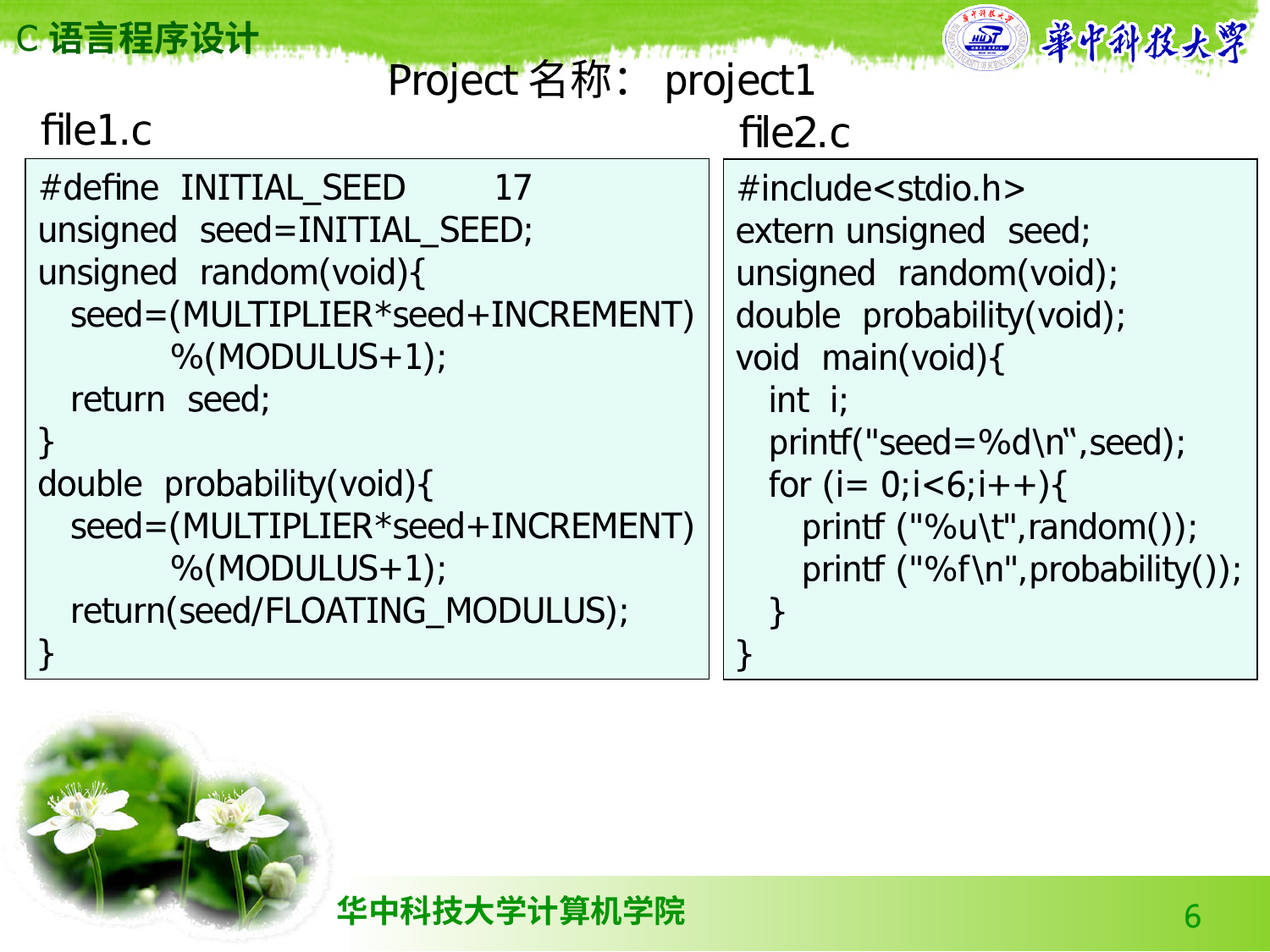

Project名称：project1
file1.c
file2.c
#define  INITIAL_SEED        17
unsigned  seed=INITIAL_SEED;
unsigned  random(void){
   seed=(MULTIPLIER*seed+INCREMENT)
            %(MODULUS+1);
   return  seed;
}
double  probability(void){
   seed=(MULTIPLIER*seed+INCREMENT)
            %(MODULUS+1);
   return(seed/FLOATING_MODULUS);
}
#include<stdio.h>
extern unsigned  seed;
unsigned  random(void);
double  probability(void);
void  main(void){
   int  i;
   printf("seed=%d\n“,seed);
   for (i= 0;i<6;i++){
      printf ("%u\t",random());
      printf ("%f\n",probability());
   }
}
6